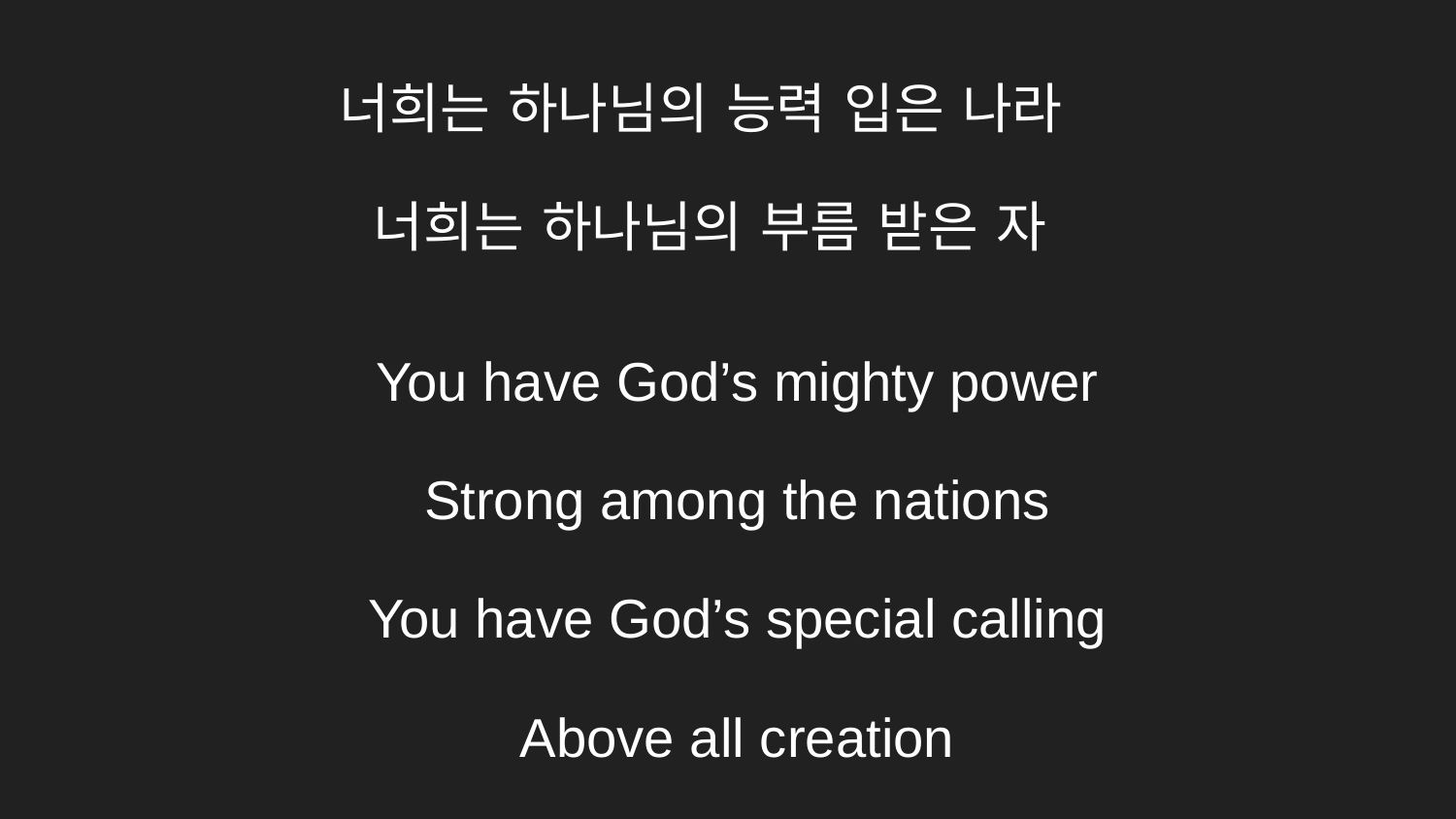

너희는 하나님의 능력 입은 나라
너희는 하나님의 부름 받은 자
You have God’s mighty power
Strong among the nations
You have God’s special calling
Above all creation